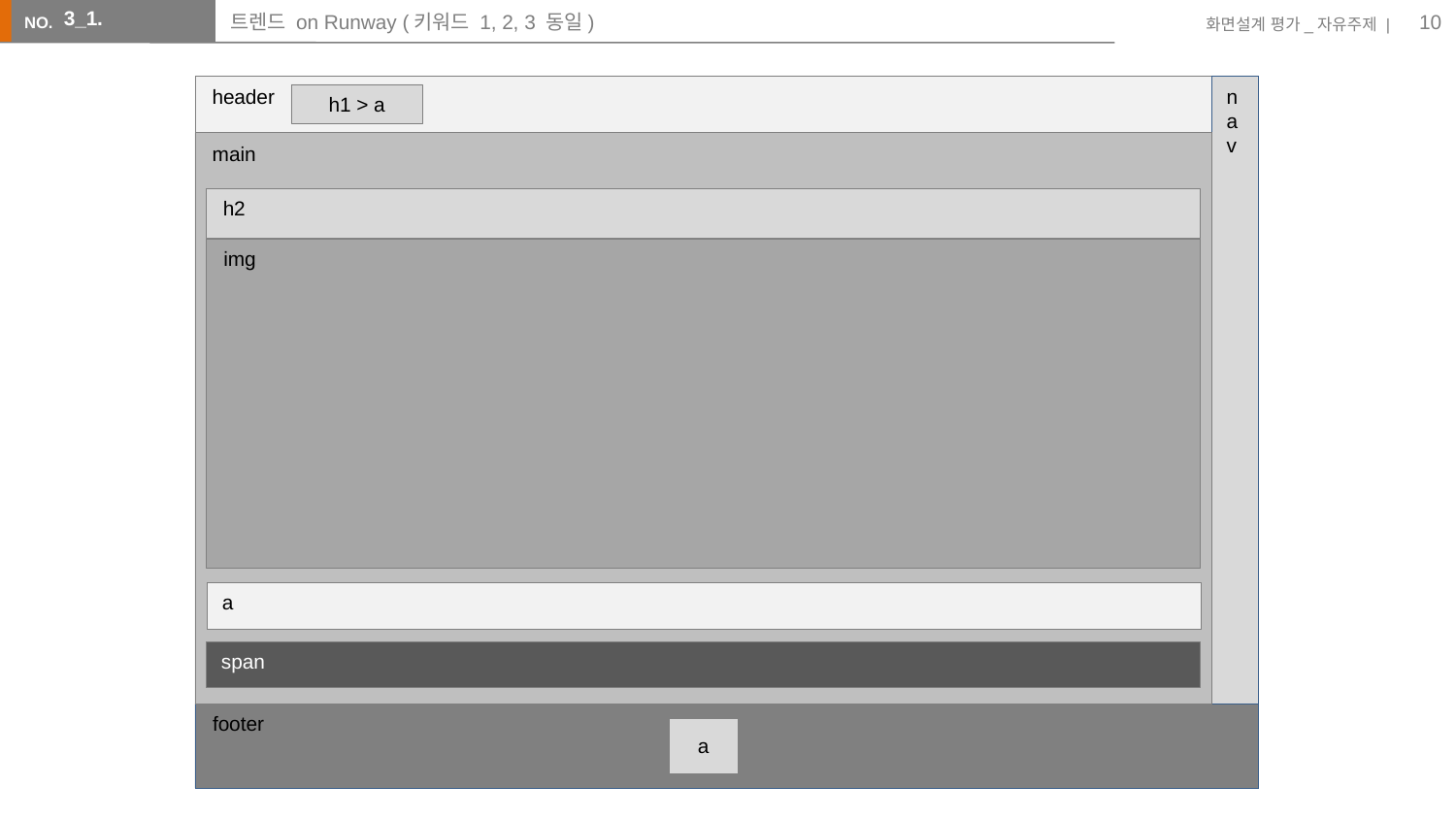

10
3_1.
# 트렌드 on Runway (키워드 1, 2, 3 동일)

header
nav

h1 > a

main

h2

img
a

span

footer

a